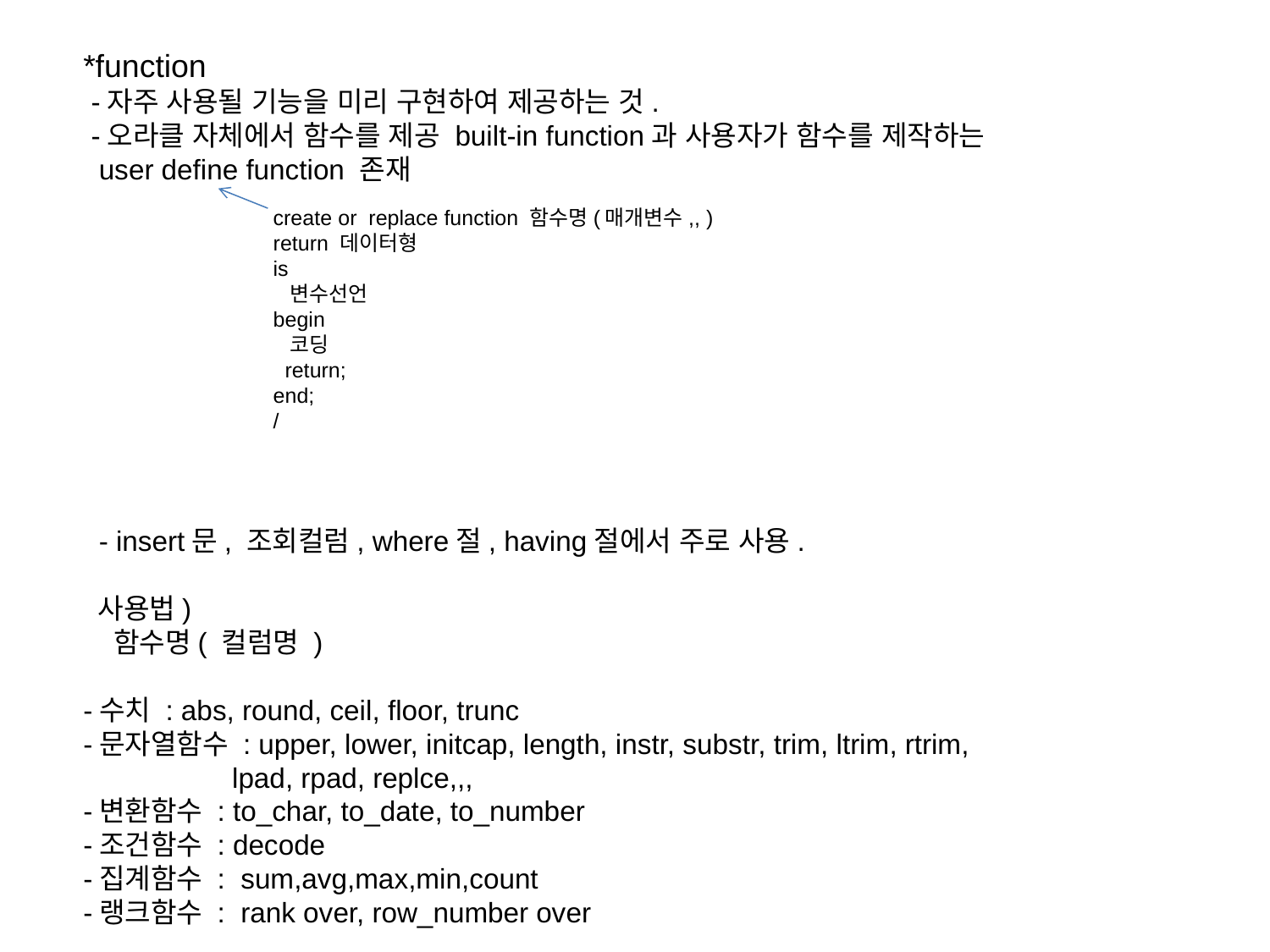

*function
 -자주 사용될 기능을 미리 구현하여 제공하는 것.
 -오라클 자체에서 함수를 제공 built-in function과 사용자가 함수를 제작하는
  user define function 존재

  - insert문, 조회컬럼, where절, having절에서 주로 사용.

 사용법)
   함수명( 컬럼명 )

-수치 : abs, round, ceil, floor, trunc
-문자열함수 : upper, lower, initcap, length, instr, substr, trim, ltrim, rtrim,
                   lpad, rpad, replce,,,
-변환함수 : to_char, to_date, to_number
-조건함수 : decode
-집계함수 :  sum,avg,max,min,count
-랭크함수 :  rank over, row_number over
create or  replace function 함수명(매개변수,, )
return 데이터형
is
  변수선언
begin
  코딩
  return;
end;
/